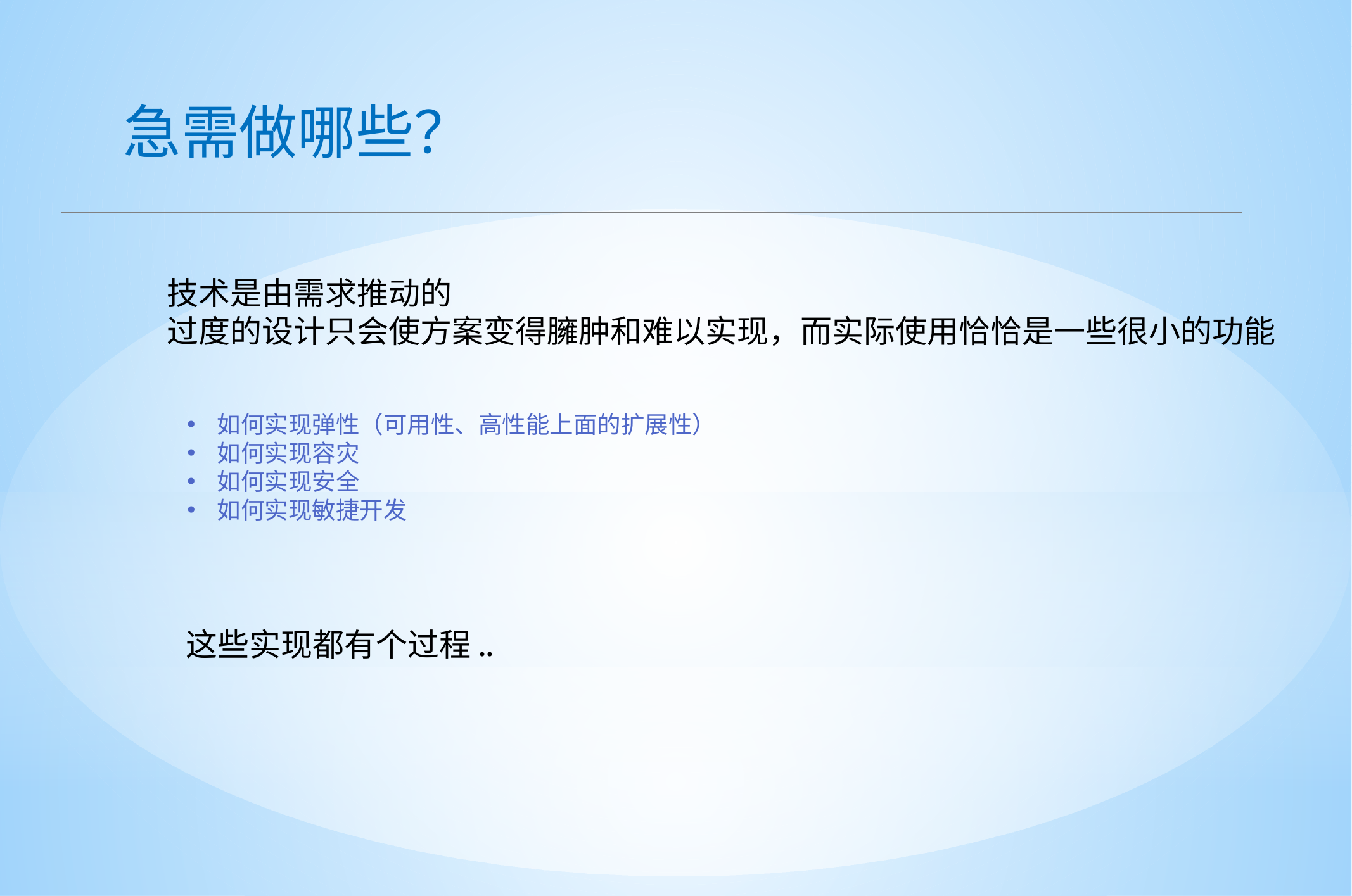

急需做哪些？
技术是由需求推动的
过度的设计只会使方案变得臃肿和难以实现，而实际使用恰恰是一些很小的功能
如何实现弹性（可用性、高性能上面的扩展性）
如何实现容灾
如何实现安全
如何实现敏捷开发
这些实现都有个过程..